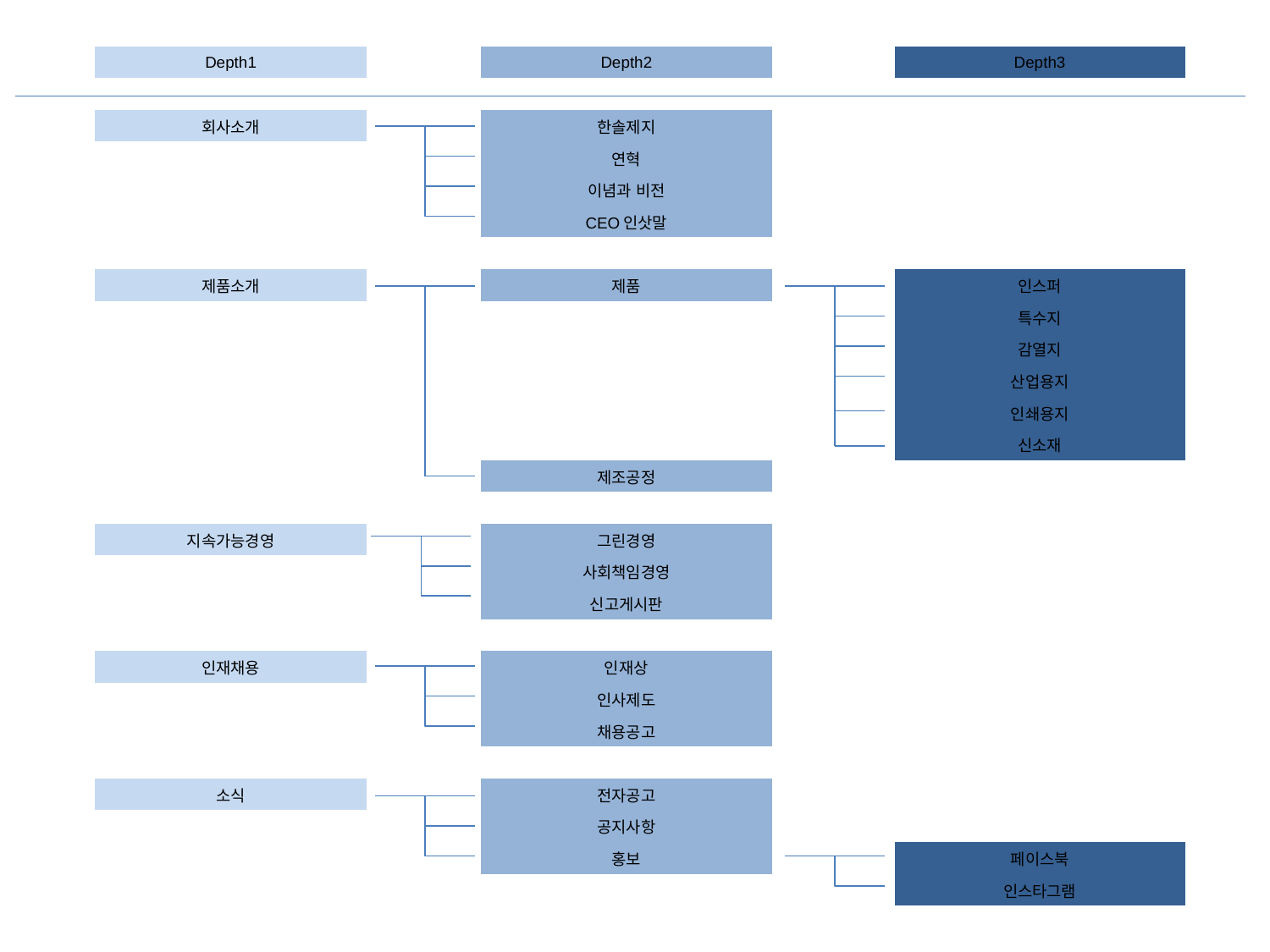

| Depth1 |  | Depth2 |  | Depth3 |
| --- | --- | --- | --- | --- |
|  |  |  |  |  |
| 회사소개 |  | 한솔제지 |  |  |
|  |  | 연혁 |  |  |
|  |  | 이념과 비전 |  |  |
|  |  | CEO인삿말 |  |  |
|  |  |  |  |  |
| 제품소개 |  | 제품 |  | 인스퍼 |
|  |  |  |  | 특수지 |
|  |  |  |  | 감열지 |
|  |  |  |  | 산업용지 |
|  |  |  |  | 인쇄용지 |
|  |  |  |  | 신소재 |
|  |  | 제조공정 |  |  |
|  |  |  |  |  |
| 지속가능경영 |  | 그린경영 |  |  |
|  |  | 사회책임경영 |  |  |
|  |  | 신고게시판 |  |  |
|  |  |  |  |  |
| 인재채용 |  | 인재상 |  |  |
|  |  | 인사제도 |  |  |
|  |  | 채용공고 |  |  |
|  |  |  |  |  |
| 소식 |  | 전자공고 |  |  |
|  |  | 공지사항 |  |  |
|  |  | 홍보 |  | 페이스북 |
|  |  |  |  | 인스타그램 |